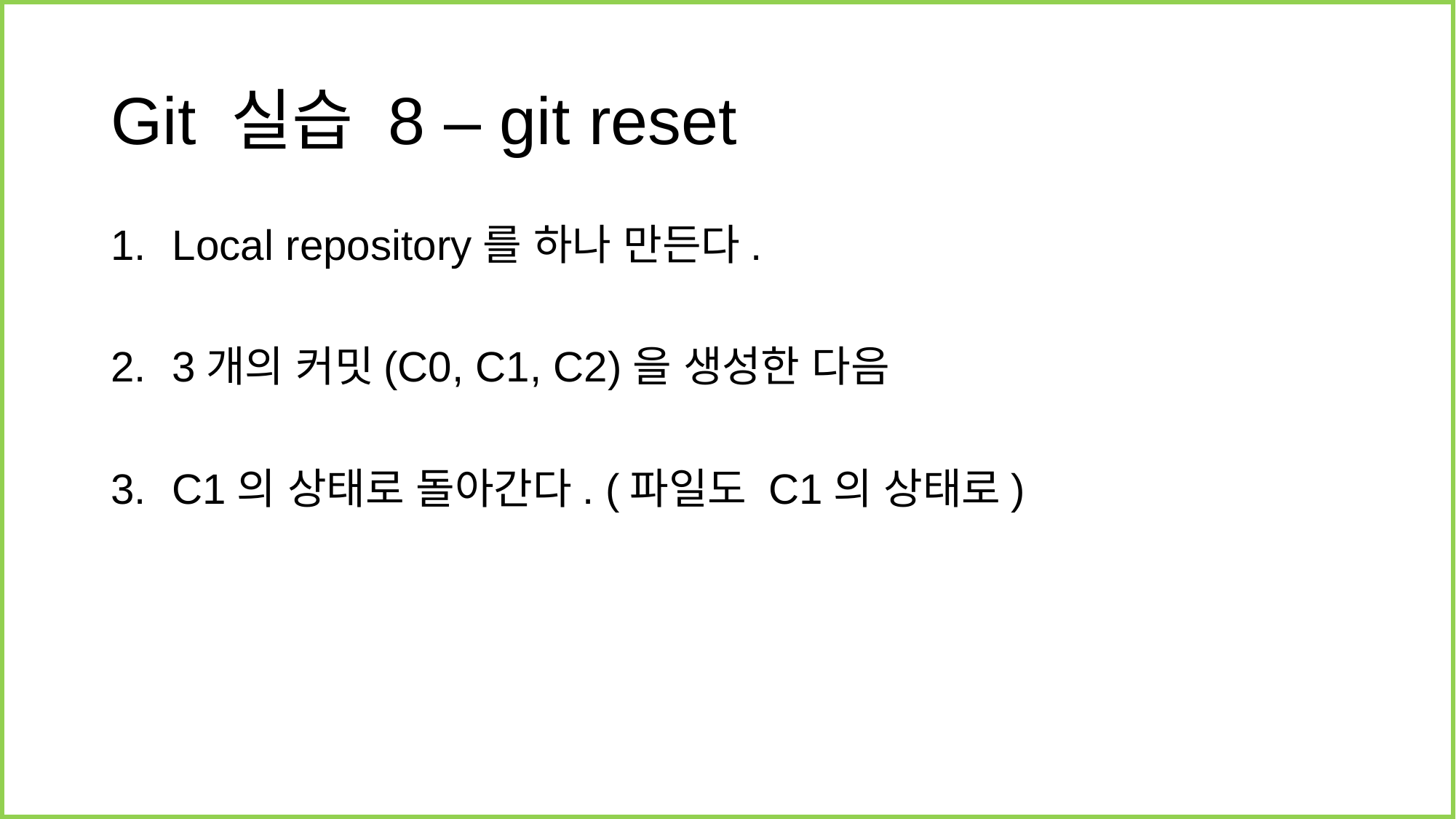

# Git 실습 8 – git reset
Local repository를 하나 만든다.

3개의 커밋(C0, C1, C2)을 생성한 다음

C1의 상태로 돌아간다. (파일도 C1의 상태로)